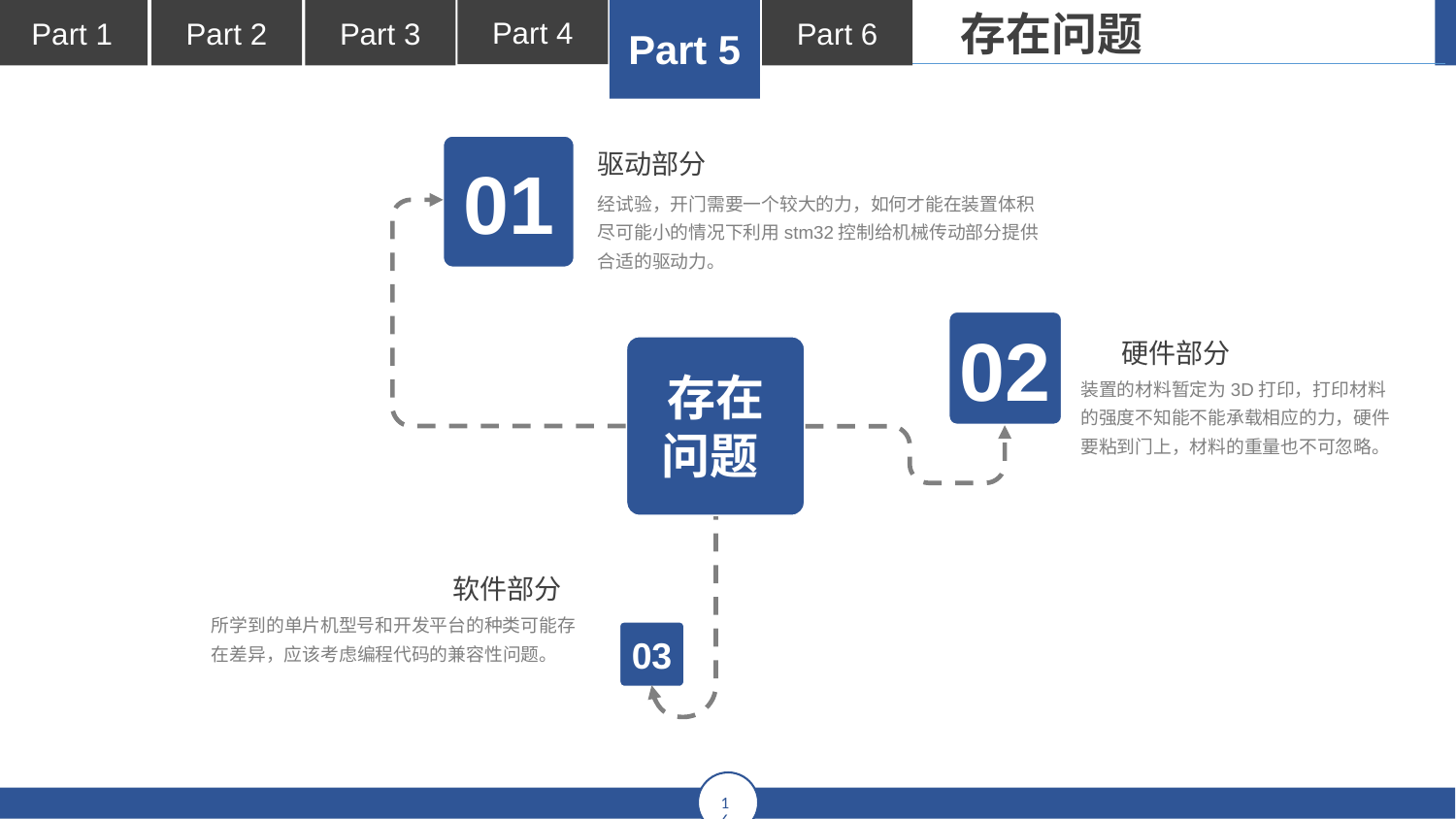

存在问题
驱动部分
01
经试验，开门需要一个较大的力，如何才能在装置体积尽可能小的情况下利用stm32控制给机械传动部分提供合适的驱动力。

02
硬件部分
存在
问题
装置的材料暂定为3D打印，打印材料的强度不知能不能承载相应的力，硬件要粘到门上，材料的重量也不可忽略。

软件部分
所学到的单片机型号和开发平台的种类可能存在差异，应该考虑编程代码的兼容性问题。
03
延时符